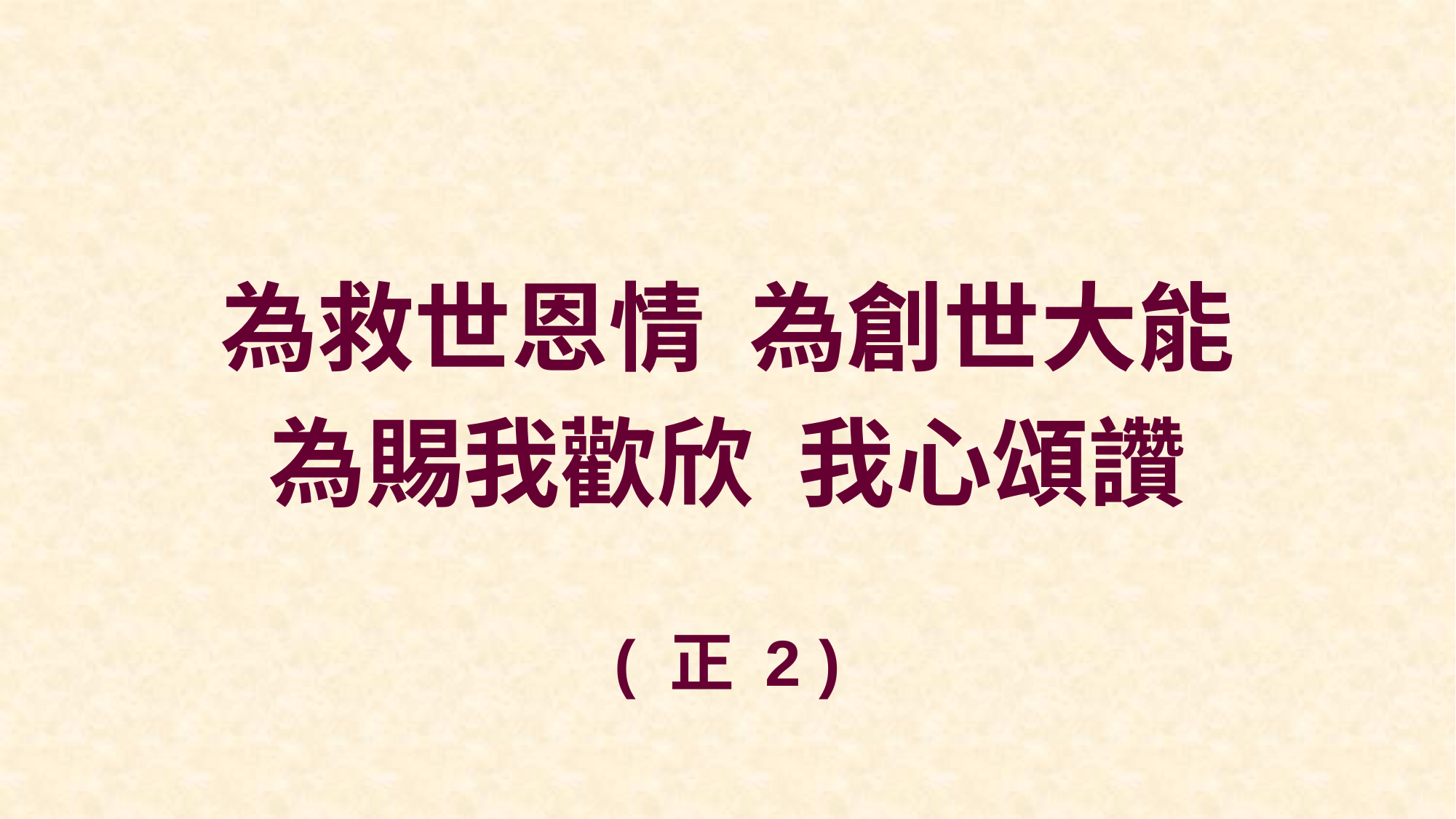

為救世恩情  為創世大能
為賜我歡欣  我心頌讚
( 正 2 )